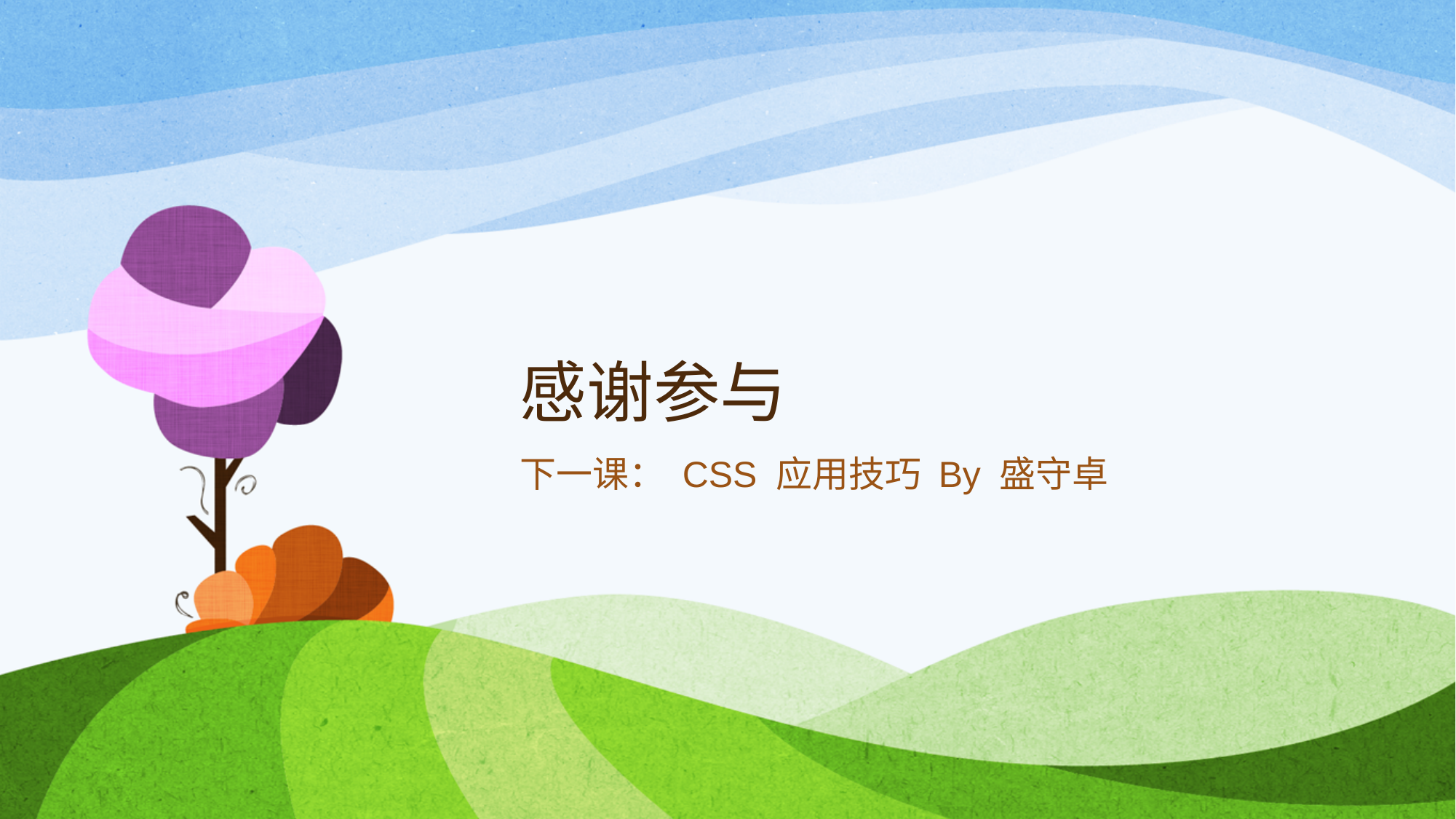

# 感谢参与
下一课： CSS 应用技巧 By 盛守卓